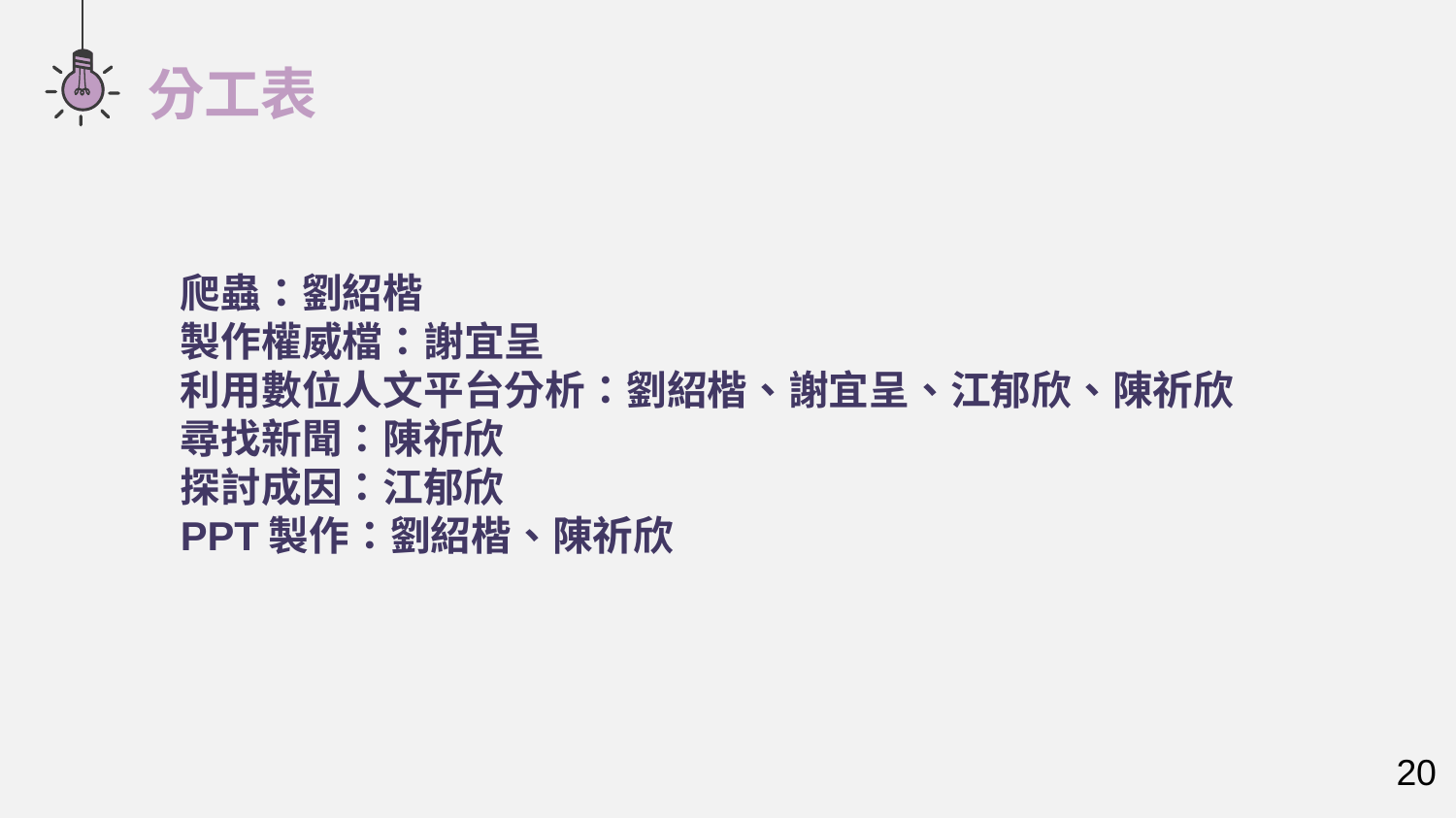

分工表
爬蟲：劉紹楷
製作權威檔：謝宜呈
利用數位人文平台分析：劉紹楷、謝宜呈、江郁欣、陳祈欣
尋找新聞：陳祈欣
探討成因：江郁欣
PPT製作：劉紹楷、陳祈欣

20